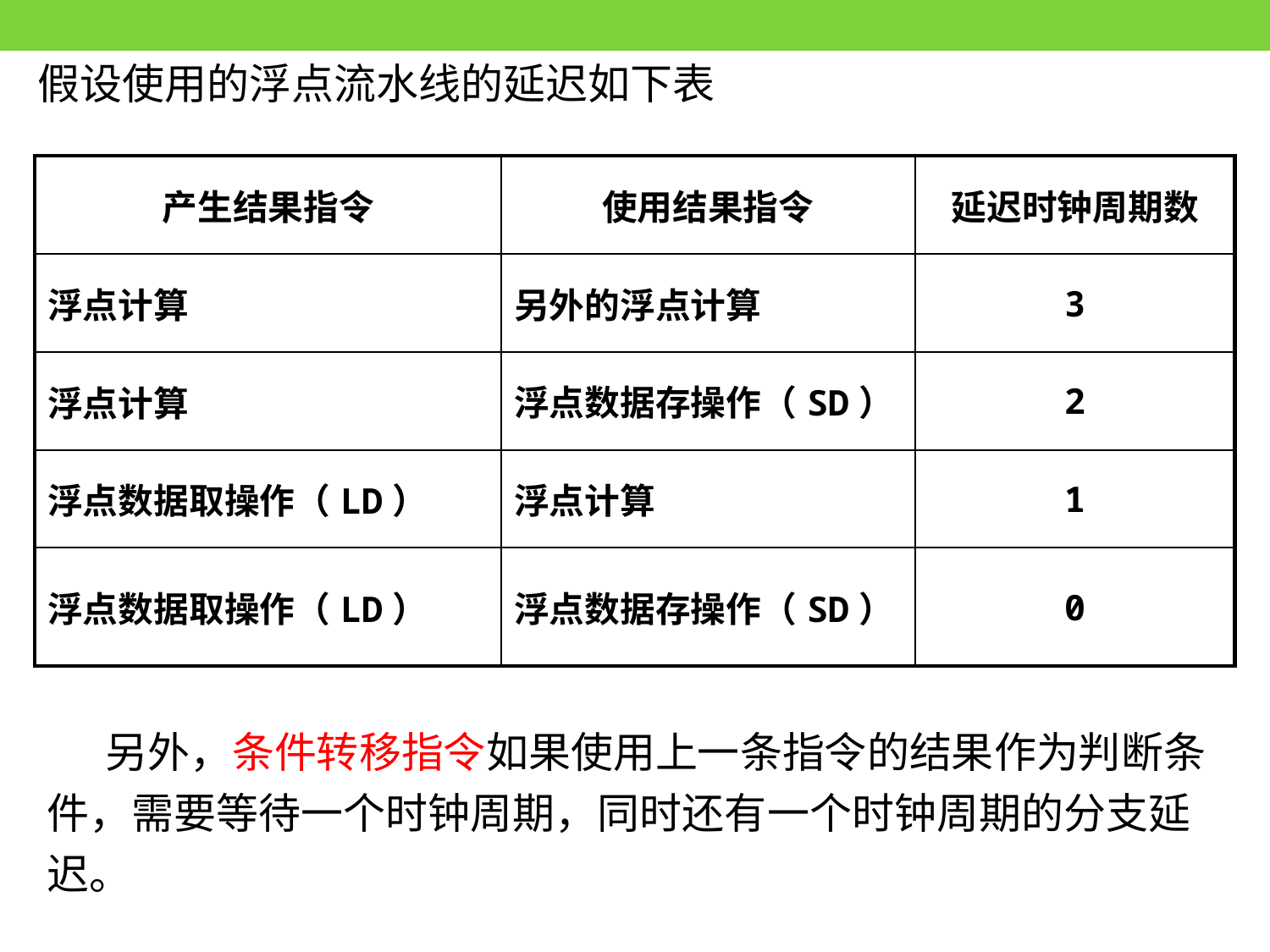

假设使用的浮点流水线的延迟如下表
| 产生结果指令 | 使用结果指令 | 延迟时钟周期数 |
| --- | --- | --- |
| 浮点计算 | 另外的浮点计算 | 3 |
| 浮点计算 | 浮点数据存操作（SD） | 2 |
| 浮点数据取操作（LD） | 浮点计算 | 1 |
| 浮点数据取操作（LD） | 浮点数据存操作（SD） | 0 |
     另外，条件转移指令如果使用上一条指令的结果作为判断条件，需要等待一个时钟周期，同时还有一个时钟周期的分支延迟。
14